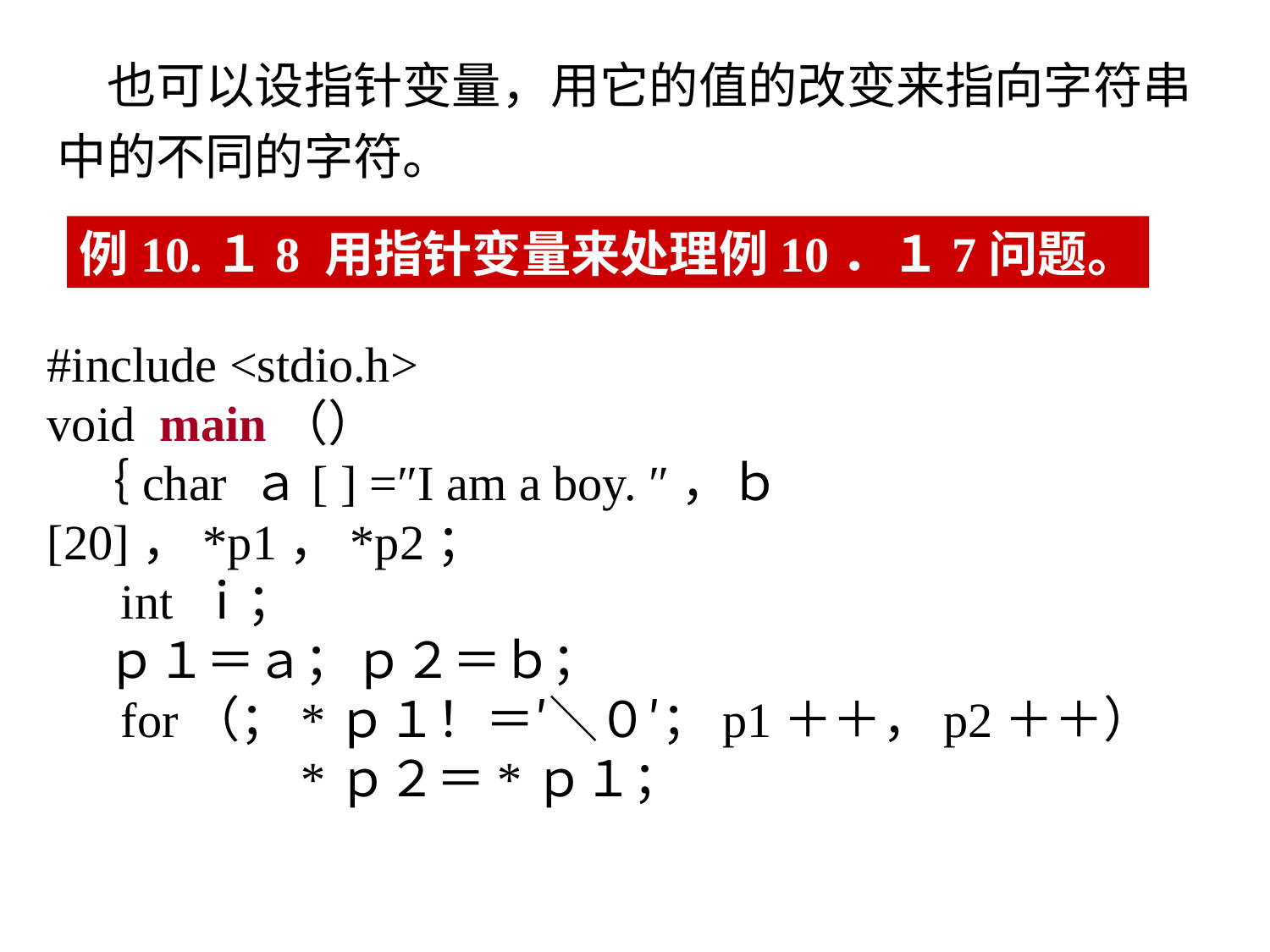

也可以设指针变量，用它的值的改变来指向字符串中的不同的字符。
例10.１8 用指针变量来处理例10．１7问题。
#include <stdio.h>
void  main（）
  ｛char ａ[ ] =″I am a boy. ″，ｂ[20]，*p1，*p2；
      int ｉ；
　 ｐ１＝ａ；ｐ２＝ｂ；
      for（；*ｐ１！＝′＼０′；p1＋＋，p2＋＋）
		*ｐ２＝*ｐ１；